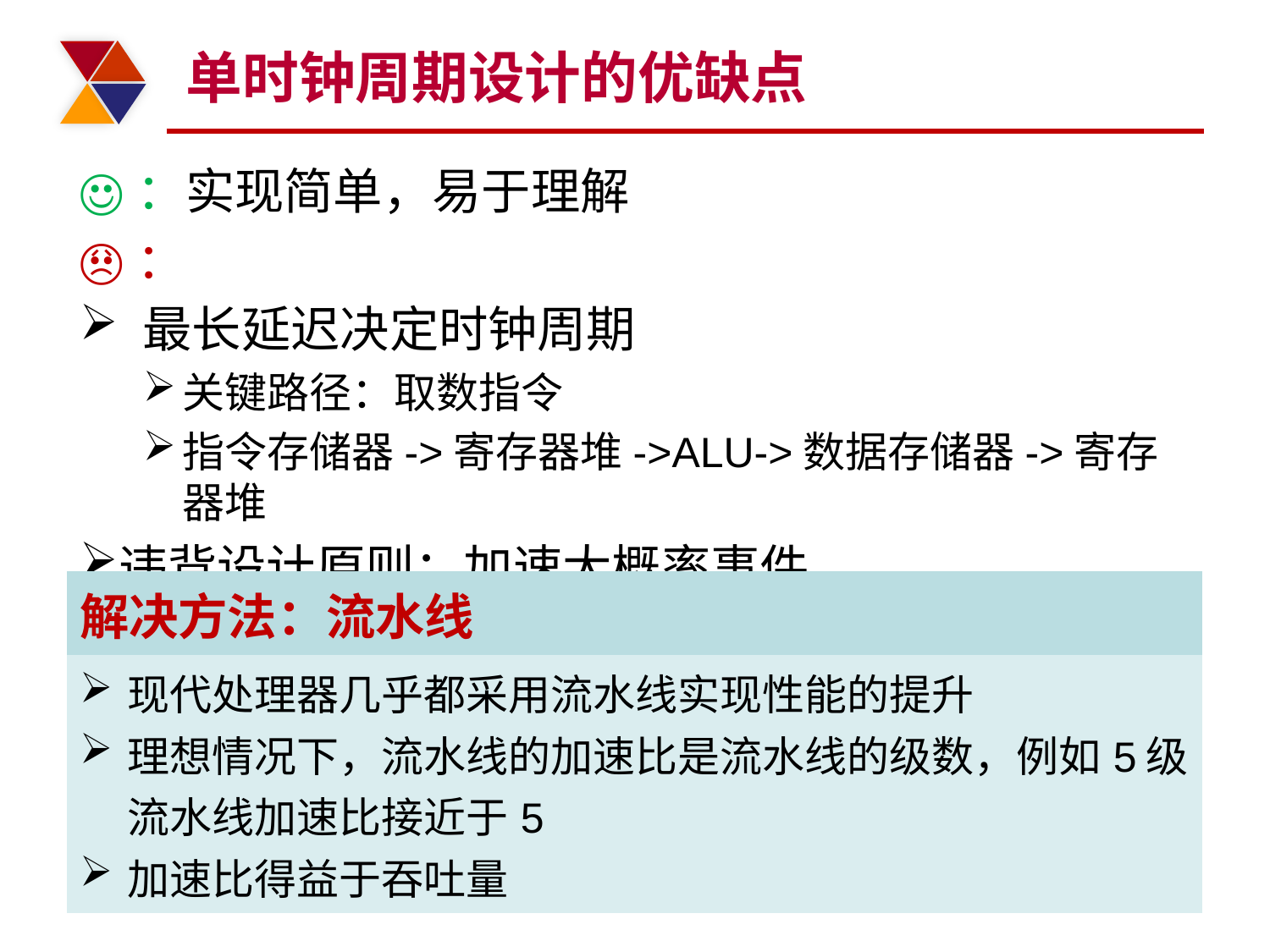

# 单时钟周期设计的优缺点
☺：实现简单，易于理解
😞：
最长延迟决定时钟周期
关键路径：取数指令
指令存储器->寄存器堆->ALU->数据存储器->寄存器堆
违背设计原则：加速大概率事件

| 解决方法：流水线 |
| --- |
| 现代处理器几乎都采用流水线实现性能的提升 理想情况下，流水线的加速比是流水线的级数，例如5级流水线加速比接近于5 加速比得益于吞吐量 |